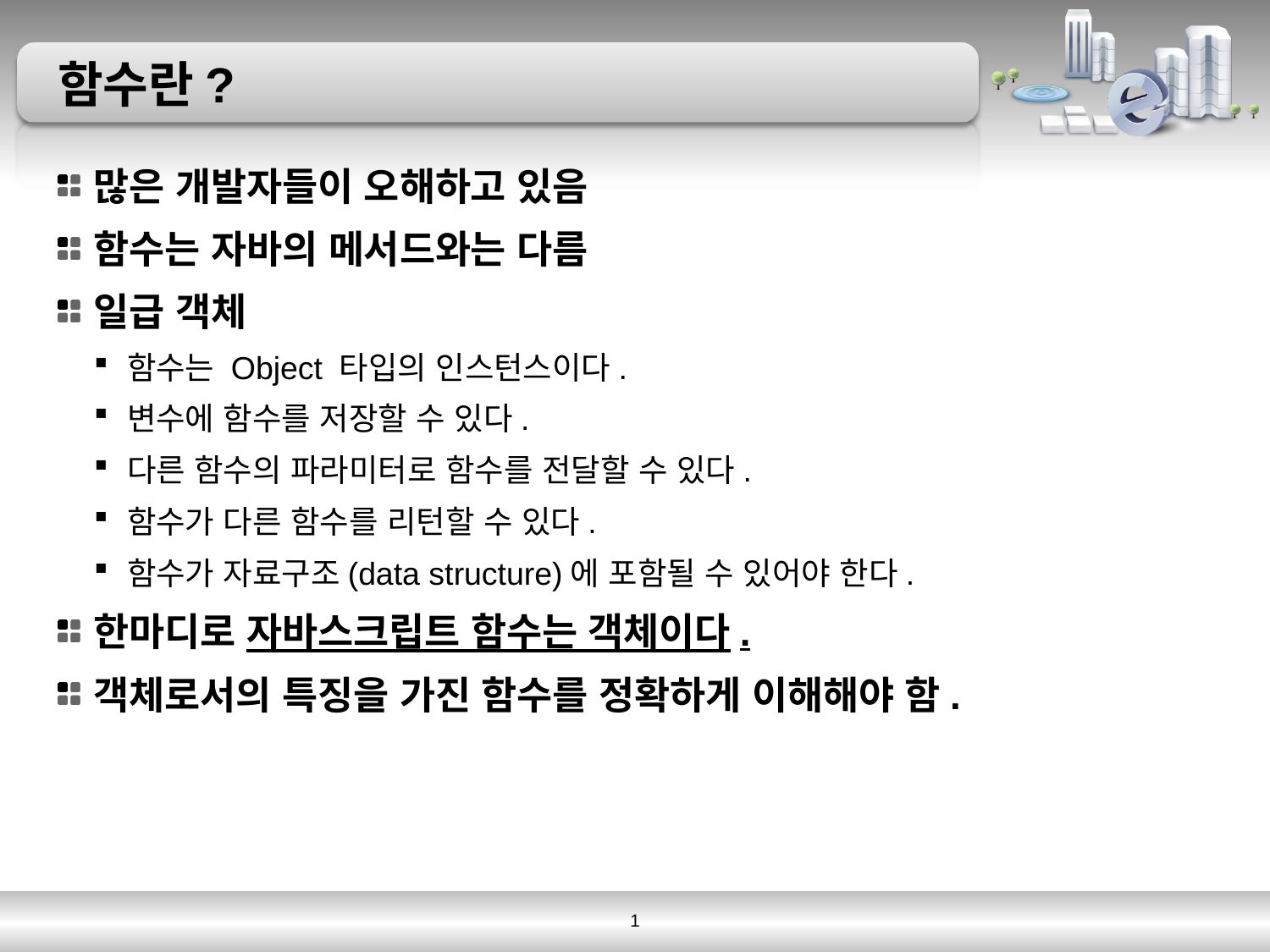

# 함수란?
많은 개발자들이 오해하고 있음
함수는 자바의 메서드와는 다름
일급 객체
함수는 Object 타입의 인스턴스이다.
변수에 함수를 저장할 수 있다.
다른 함수의 파라미터로 함수를 전달할 수 있다.
함수가 다른 함수를 리턴할 수 있다.
함수가 자료구조(data structure)에 포함될 수 있어야 한다.
한마디로 자바스크립트 함수는 객체이다.
객체로서의 특징을 가진 함수를 정확하게 이해해야 함.